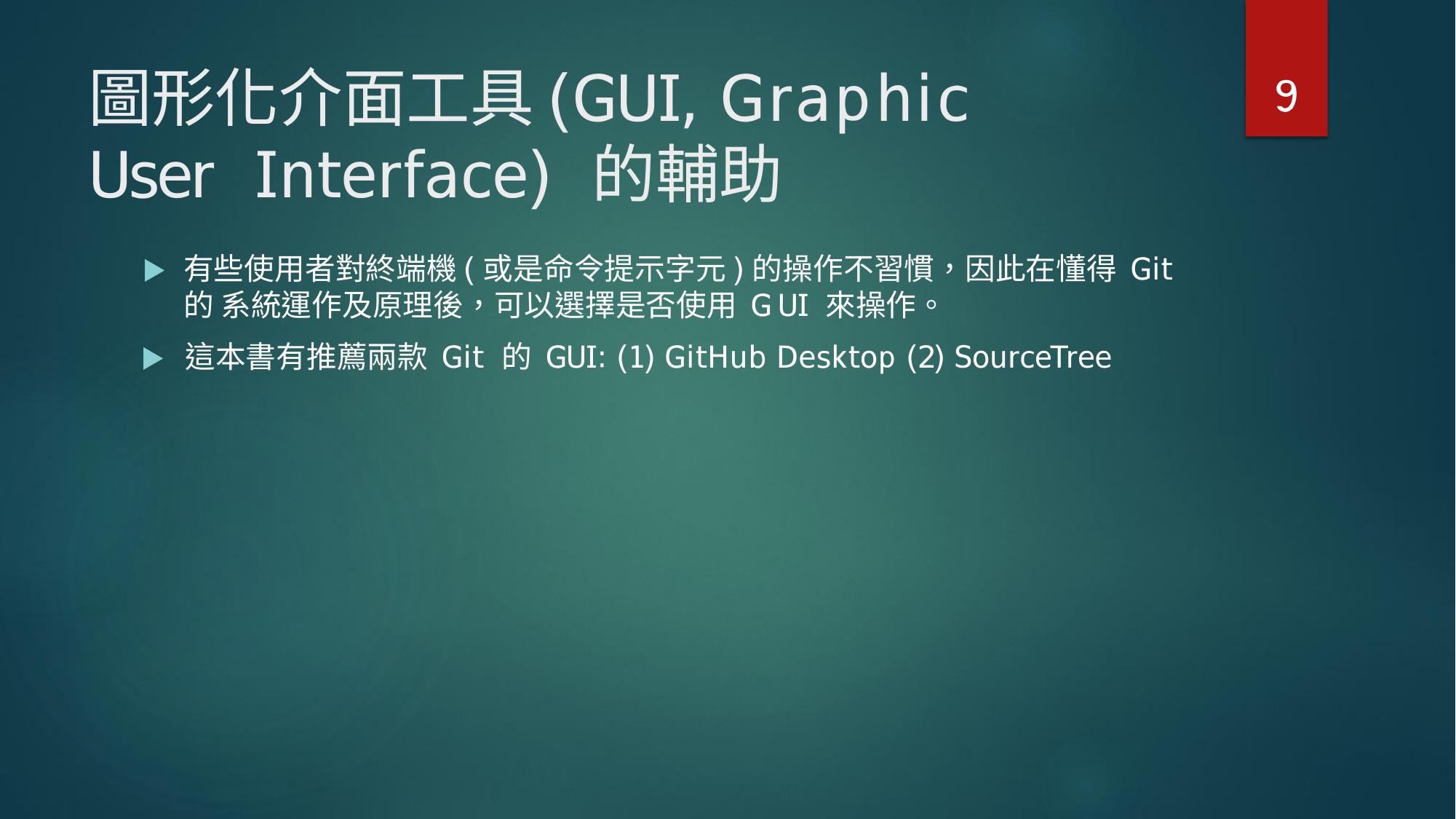

# 圖形化介面工具(GUI, Graphic User  Interface) 的輔助
9
▶	有些使用者對終端機(或是命令提示字元)的操作不習慣，因此在懂得 Git 的 系統運作及原理後，可以選擇是否使用 GUI 來操作。
▶	這本書有推薦兩款 Git 的 GUI: (1) GitHub Desktop (2) SourceTree